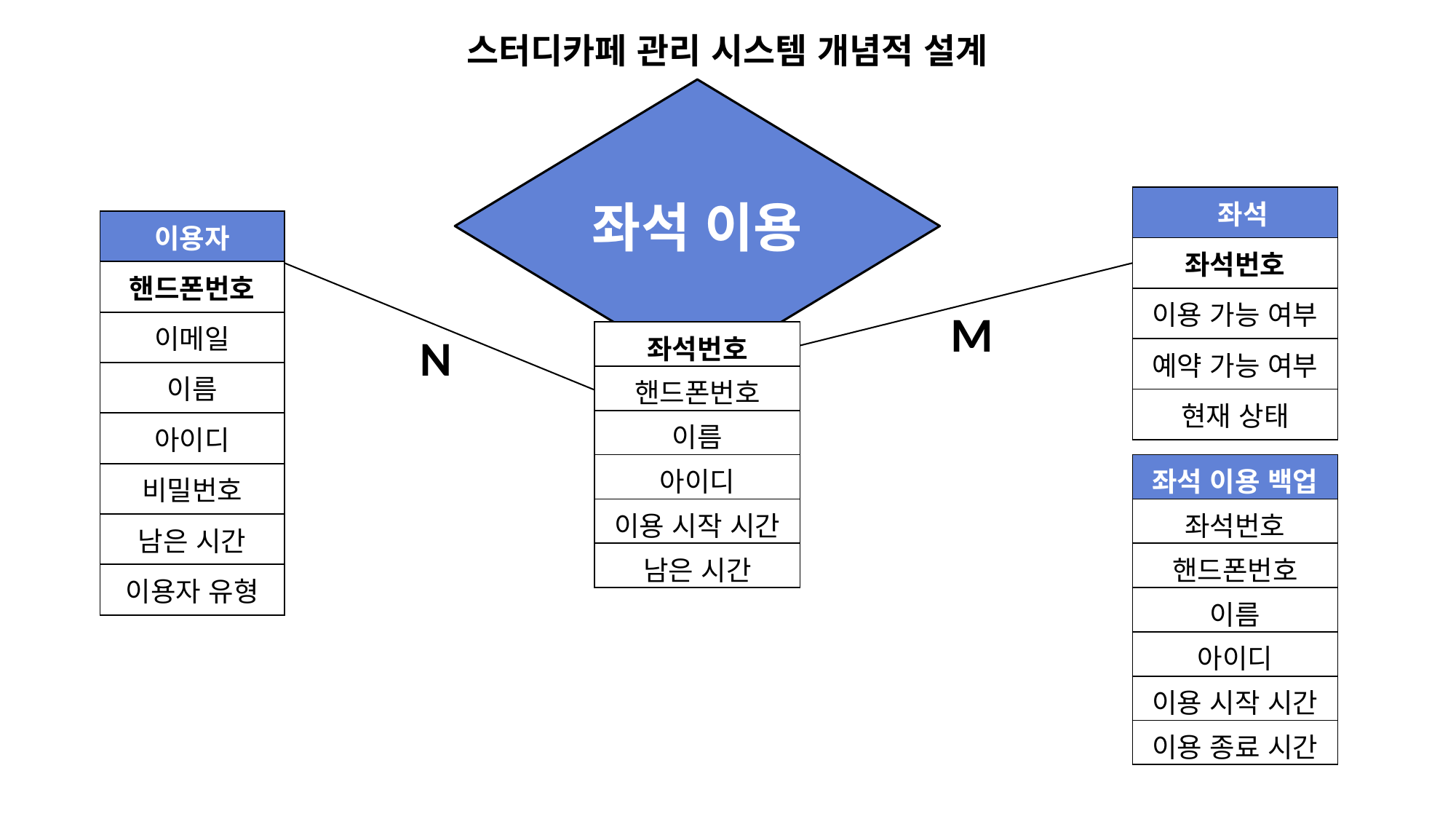

스터디카페 관리 시스템 개념적 설계

| 좌석 |
| --- |
| 좌석번호 |
| 이용 가능 여부 |
| 예약 가능 여부 |
| 현재 상태 |
좌석 이용
| 이용자 |
| --- |
| 핸드폰번호 |
| 이메일 |
| 이름 |
| 아이디 |
| 비밀번호 |
| 남은 시간 |
| 이용자 유형 |
M
N
| 좌석번호 |
| --- |
| 핸드폰번호 |
| 이름 |
| 아이디 |
| 이용 시작 시간 |
| 남은 시간 |
| 좌석 이용 백업 |
| --- |
| 좌석번호 |
| 핸드폰번호 |
| 이름 |
| 아이디 |
| 이용 시작 시간 |
| 이용 종료 시간 |